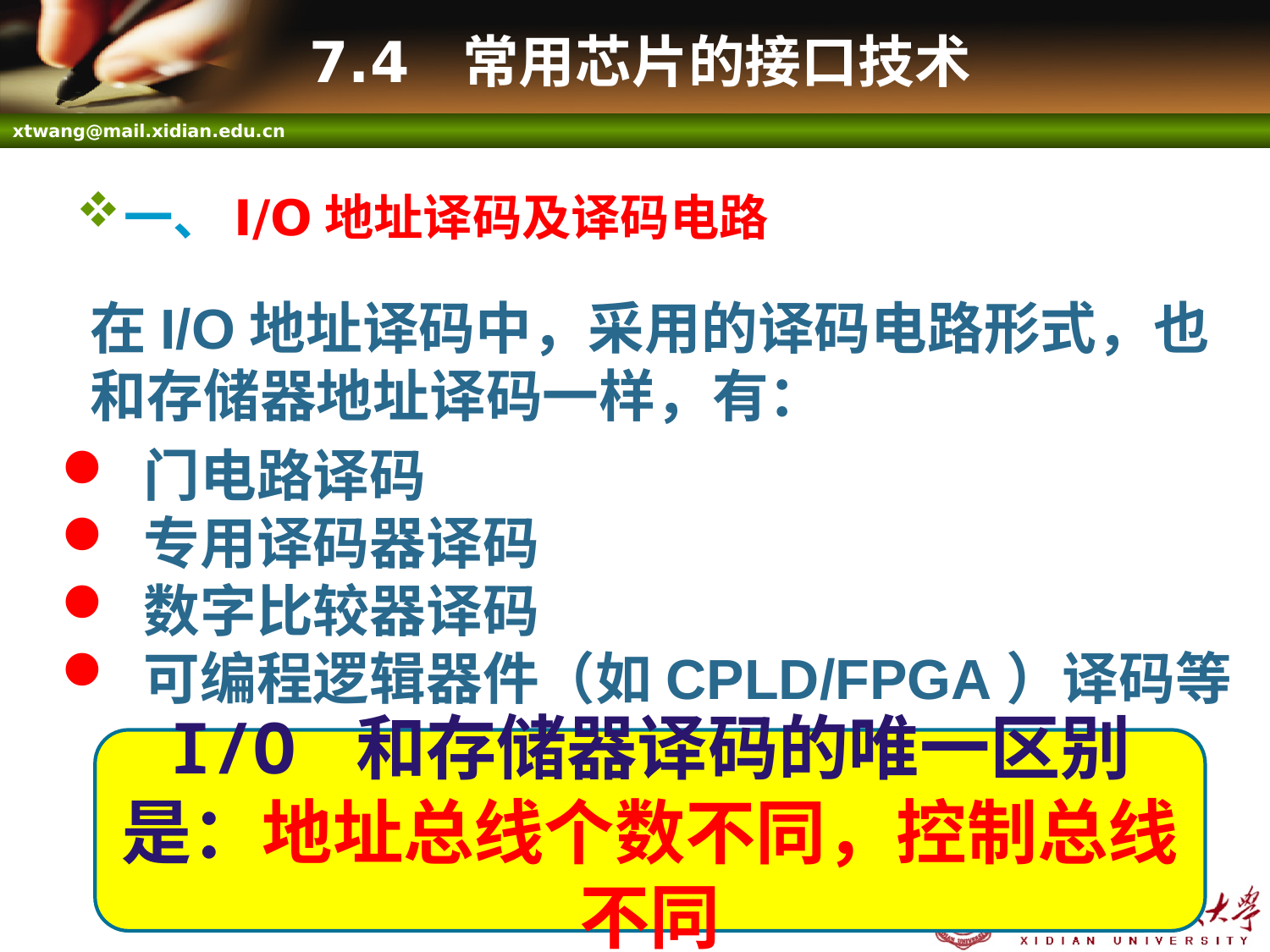

# 7.4  常用芯片的接口技术
一、I/O地址译码及译码电路

在I/O地址译码中，采用的译码电路形式，也
和存储器地址译码一样，有：
 门电路译码
 专用译码器译码
 数字比较器译码
 可编程逻辑器件（如CPLD/FPGA）译码等
I/O 和存储器译码的唯一区别是：地址总线个数不同，控制总线不同